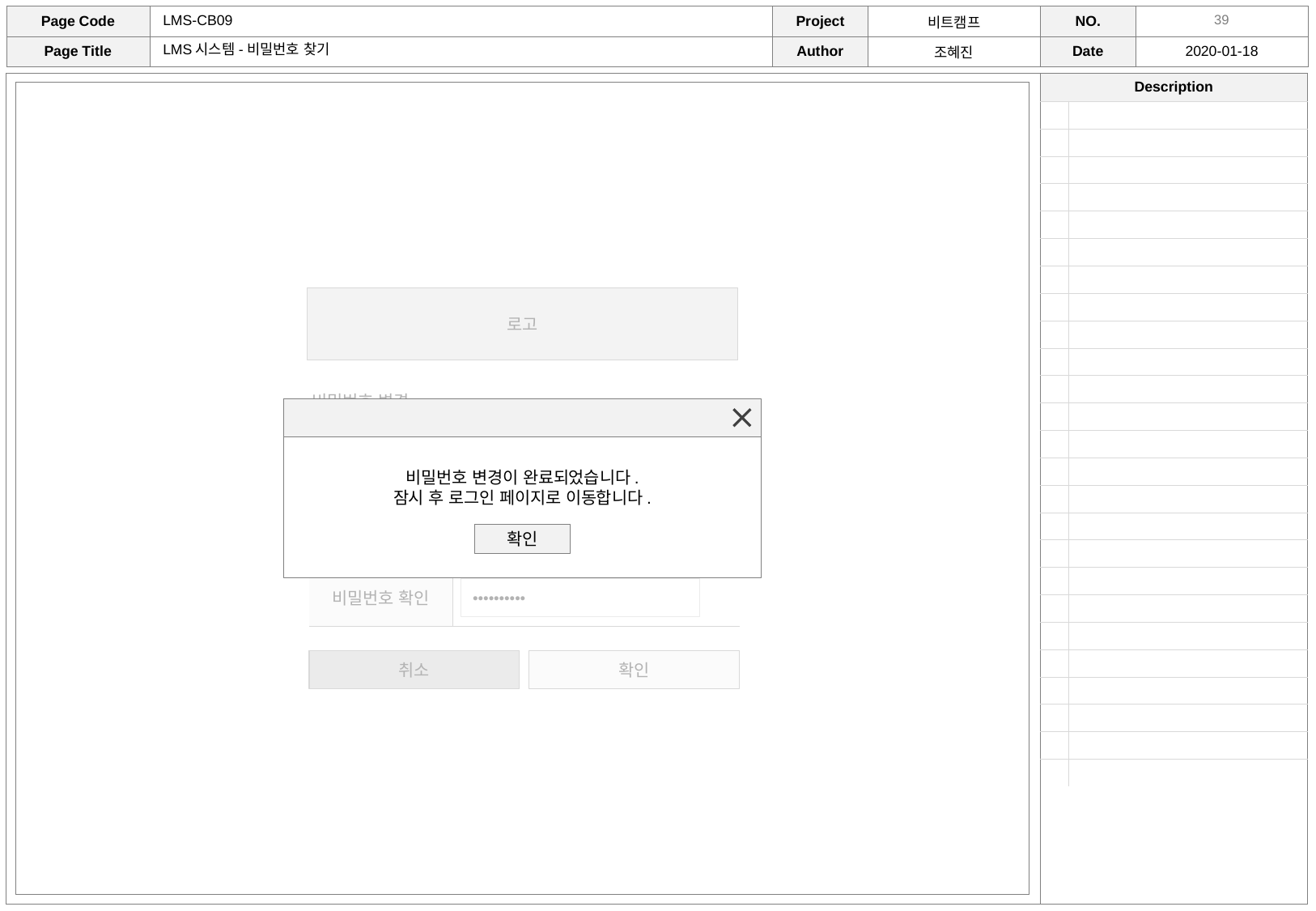

LMS-CB09
LMS시스템-비밀번호 찾기

|  |  |
| --- | --- |
|  |  |
|  |  |
|  |  |
|  |  |
|  |  |
|  |  |
|  |  |
|  |  |
|  |  |
|  |  |
|  |  |
|  |  |
|  |  |
|  |  |
|  |  |
|  |  |
|  |  |
|  |  |
|  |  |
|  |  |
|  |  |
|  |  |
|  |  |
|  |  |
로고
비밀번호 변경
비밀번호를 변경해주세요.

비밀번호 변경이 완료되었습니다.
잠시 후 로그인 페이지로 이동합니다.

확인
| 아이디(이메일) |  |
| --- | --- |
| 비밀번호 |  |
| 비밀번호 확인 |  |
user01@email.com
••••••••••
••••••••••
취소
확인